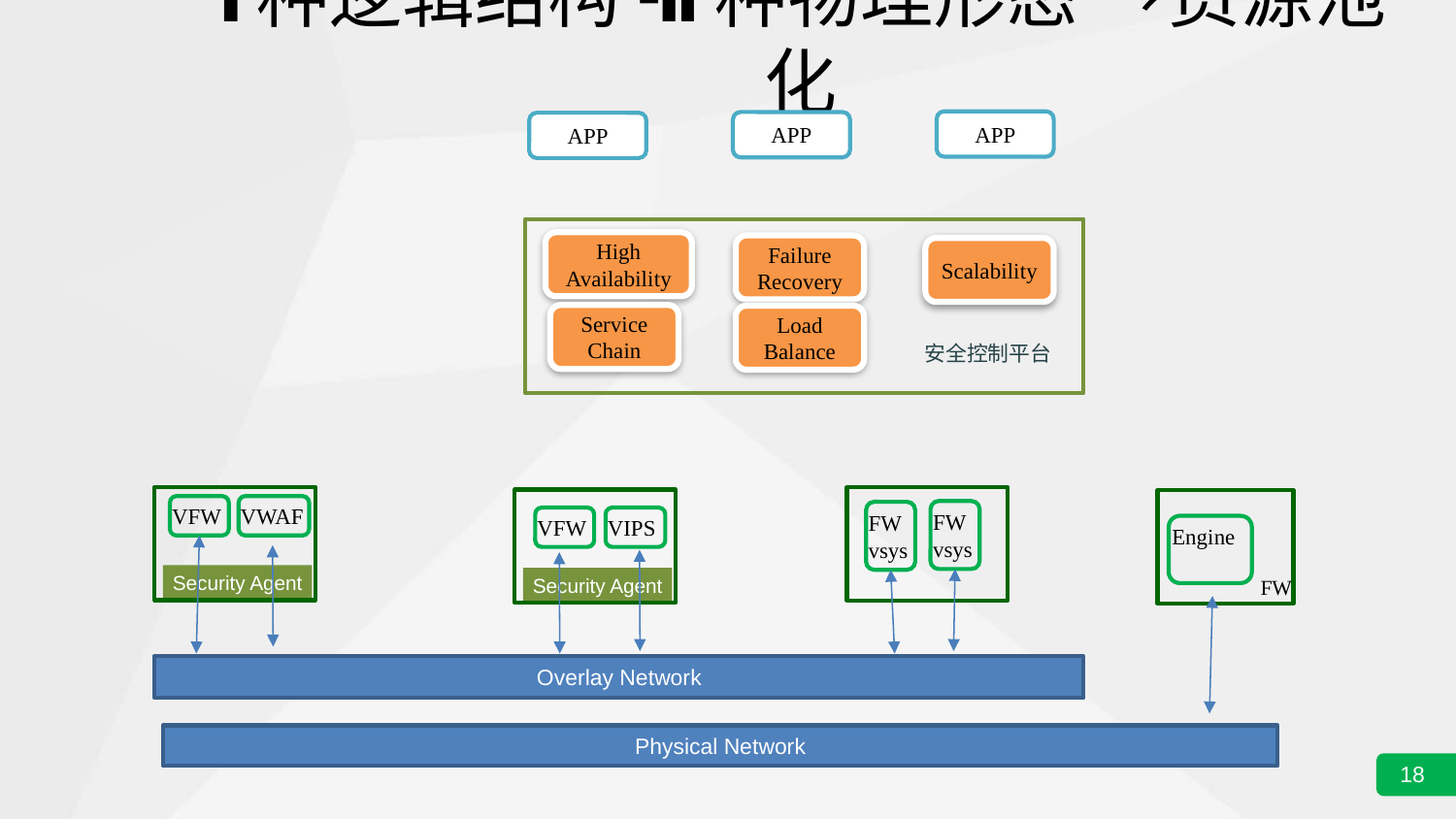

# 1种逻辑结构=n种物理形态 →资源池化
APP
APP
APP

High
Availability
Failure Recovery
Scalability
Service Chain
Load Balance
安全控制平台

VFW
VWAF
FW
vsys
FW
vsys
VFW
VIPS
Engine

Security Agent
FW
Security Agent
Overlay Network
Physical Network